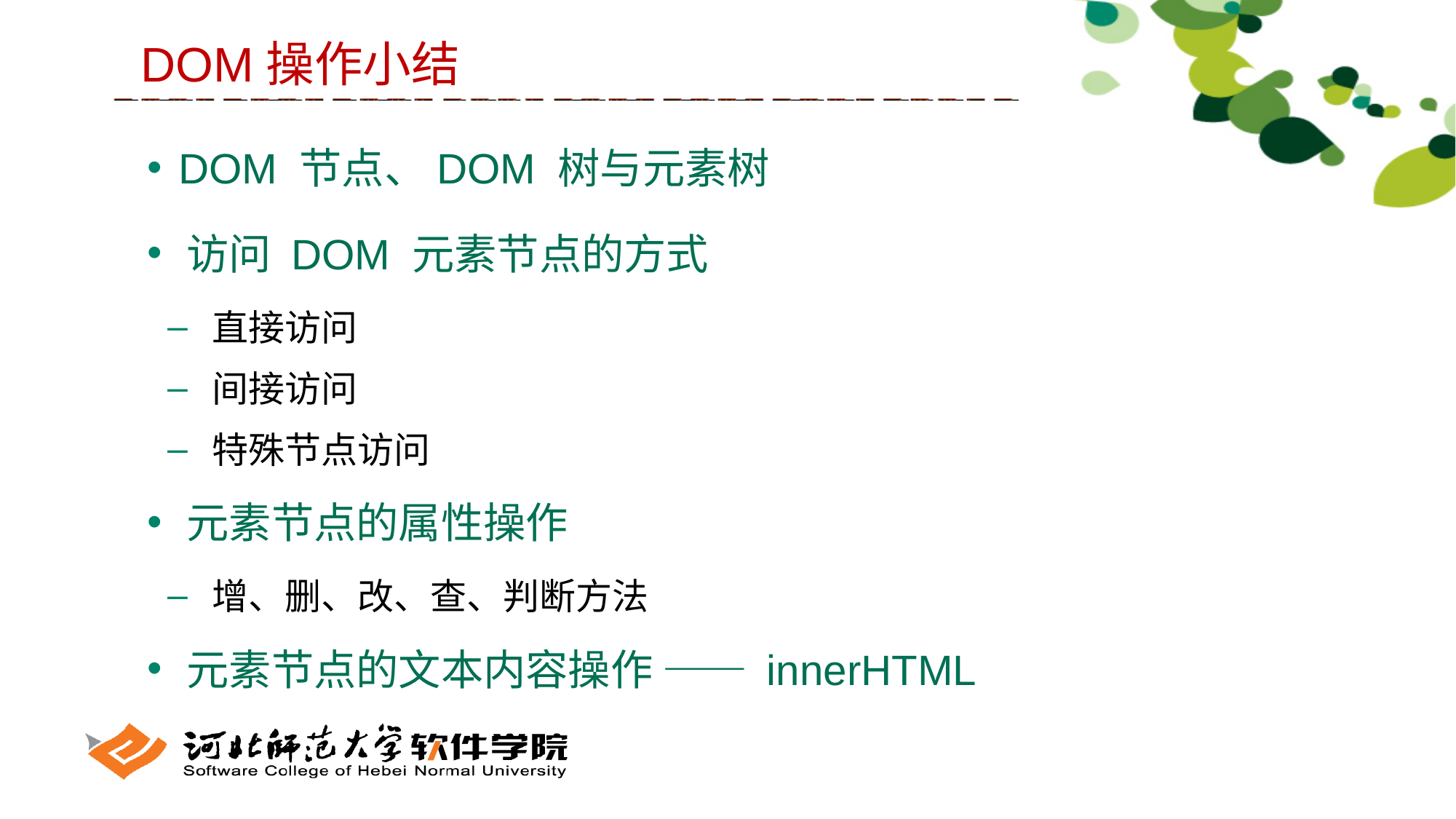

DOM操作小结
 DOM 节点、DOM 树与元素树
 访问 DOM 元素节点的方式
 直接访问
 间接访问
 特殊节点访问
 元素节点的属性操作
 增、删、改、查、判断方法
 元素节点的文本内容操作 —— innerHTML